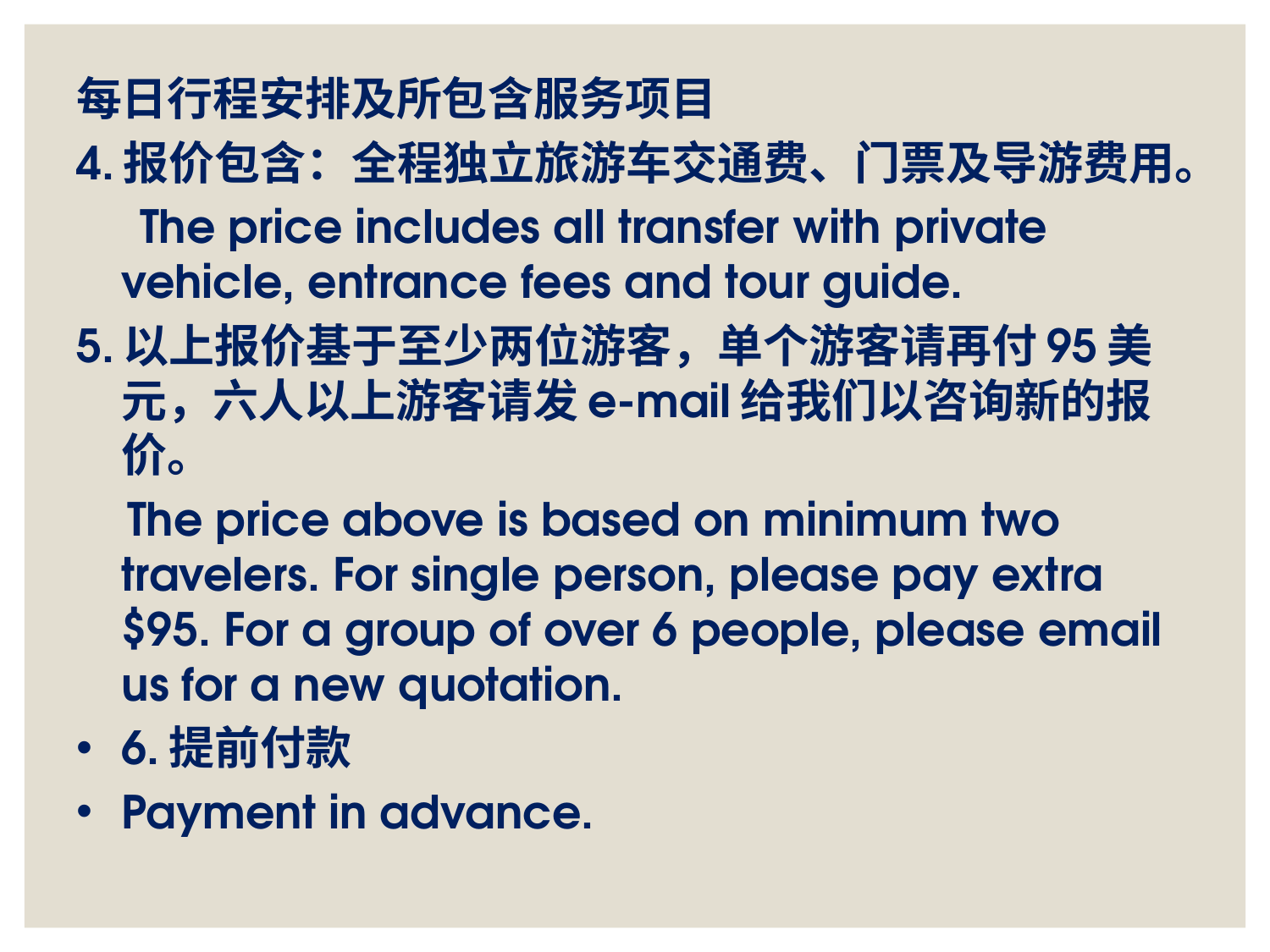

每日行程安排及所包含服务项目
4.报价包含：全程独立旅游车交通费、门票及导游费用。
     The price includes all transfer with private vehicle, entrance fees and tour guide.
5.以上报价基于至少两位游客，单个游客请再付95美元，六人以上游客请发e-mail给我们以咨询新的报价。
    The price above is based on minimum two travelers. For single person, please pay extra $95. For a group of over 6 people, please email us for a new quotation.
6.提前付款
Payment in advance.